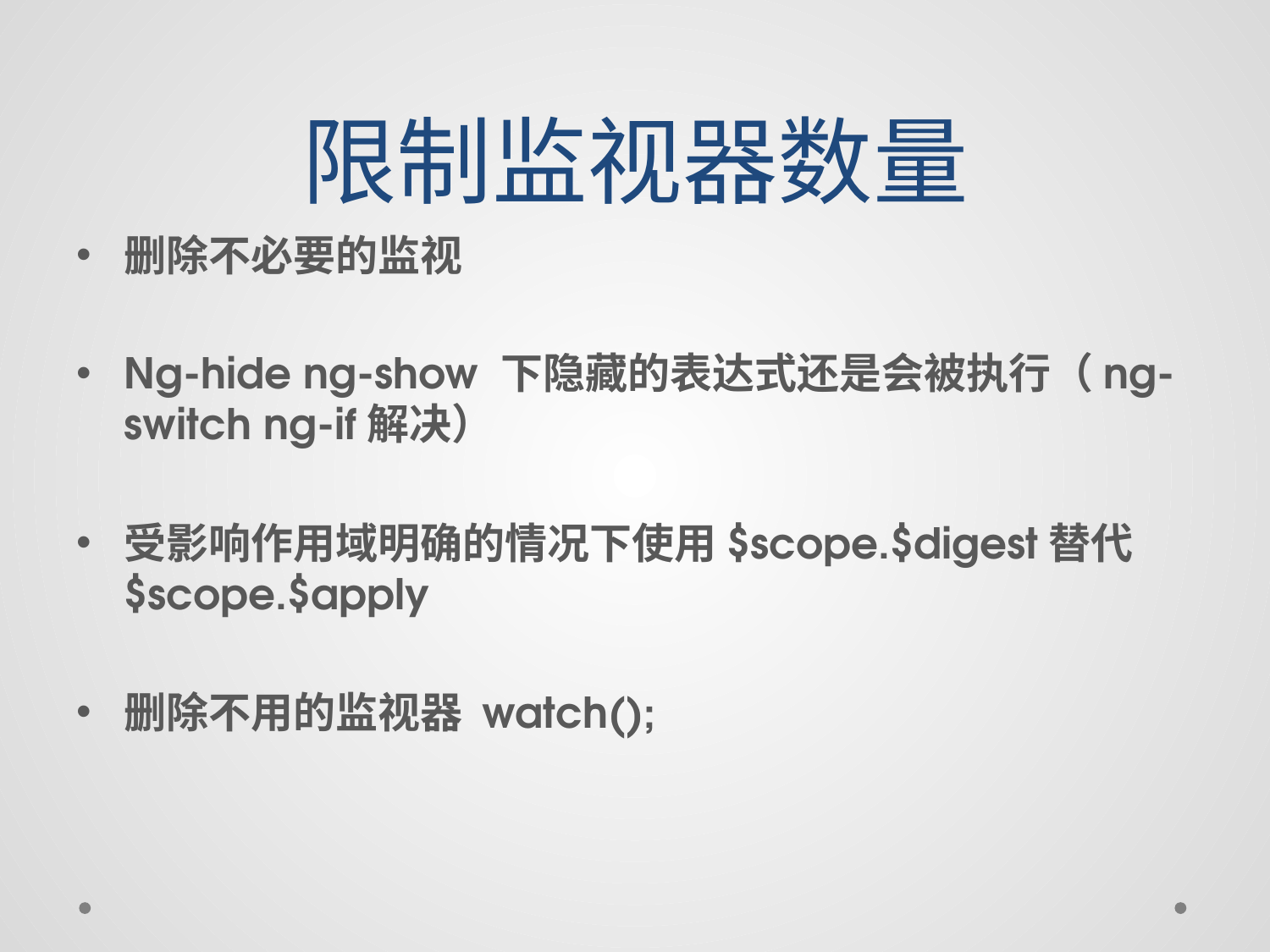

# 限制监视器数量
删除不必要的监视

Ng-hide ng-show 下隐藏的表达式还是会被执行（ng-switch ng-if解决）

受影响作用域明确的情况下使用$scope.$digest替代$scope.$apply

删除不用的监视器 watch();